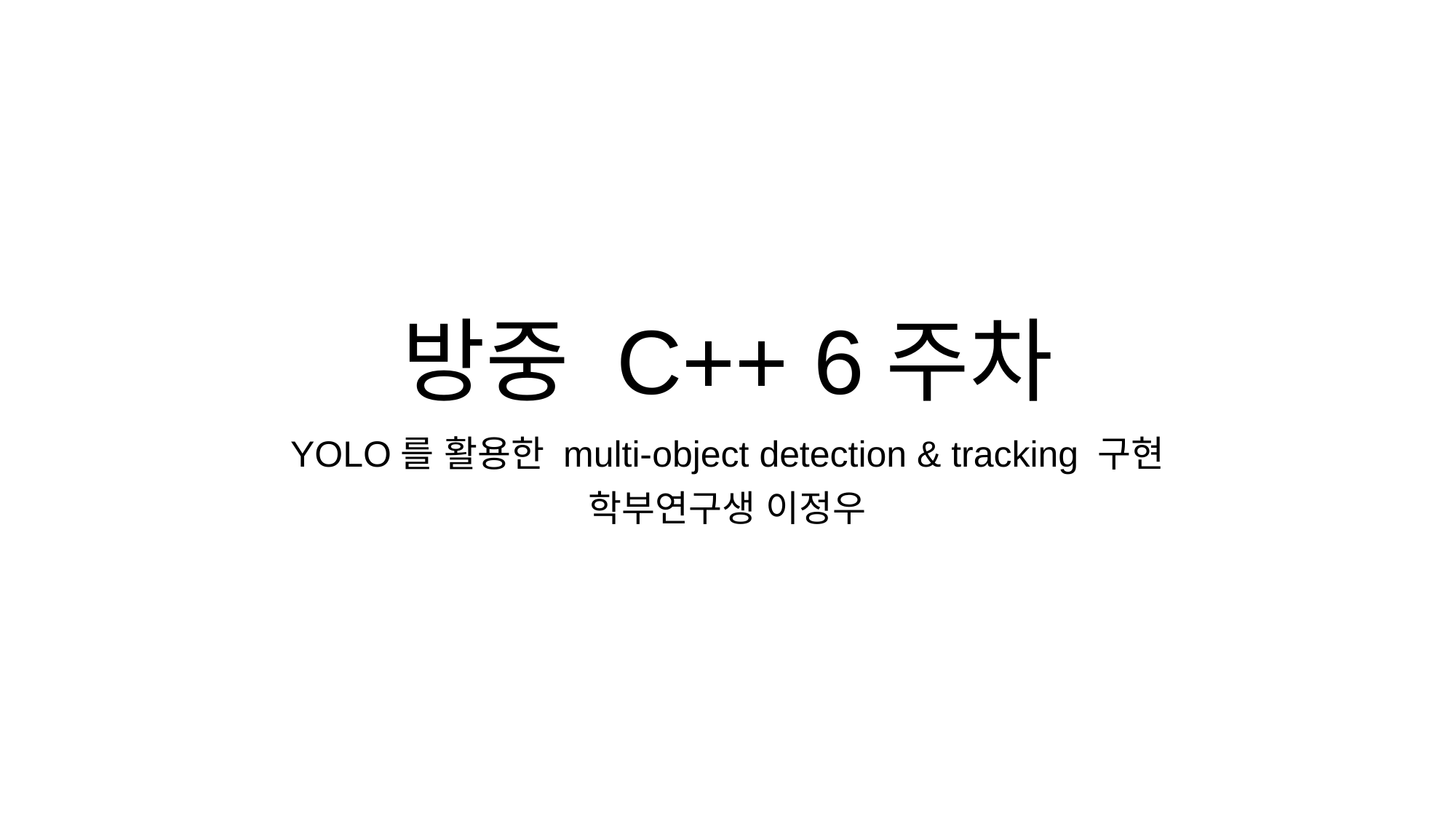

# 방중 C++ 6주차
YOLO를 활용한 multi-object detection & tracking 구현
학부연구생 이정우